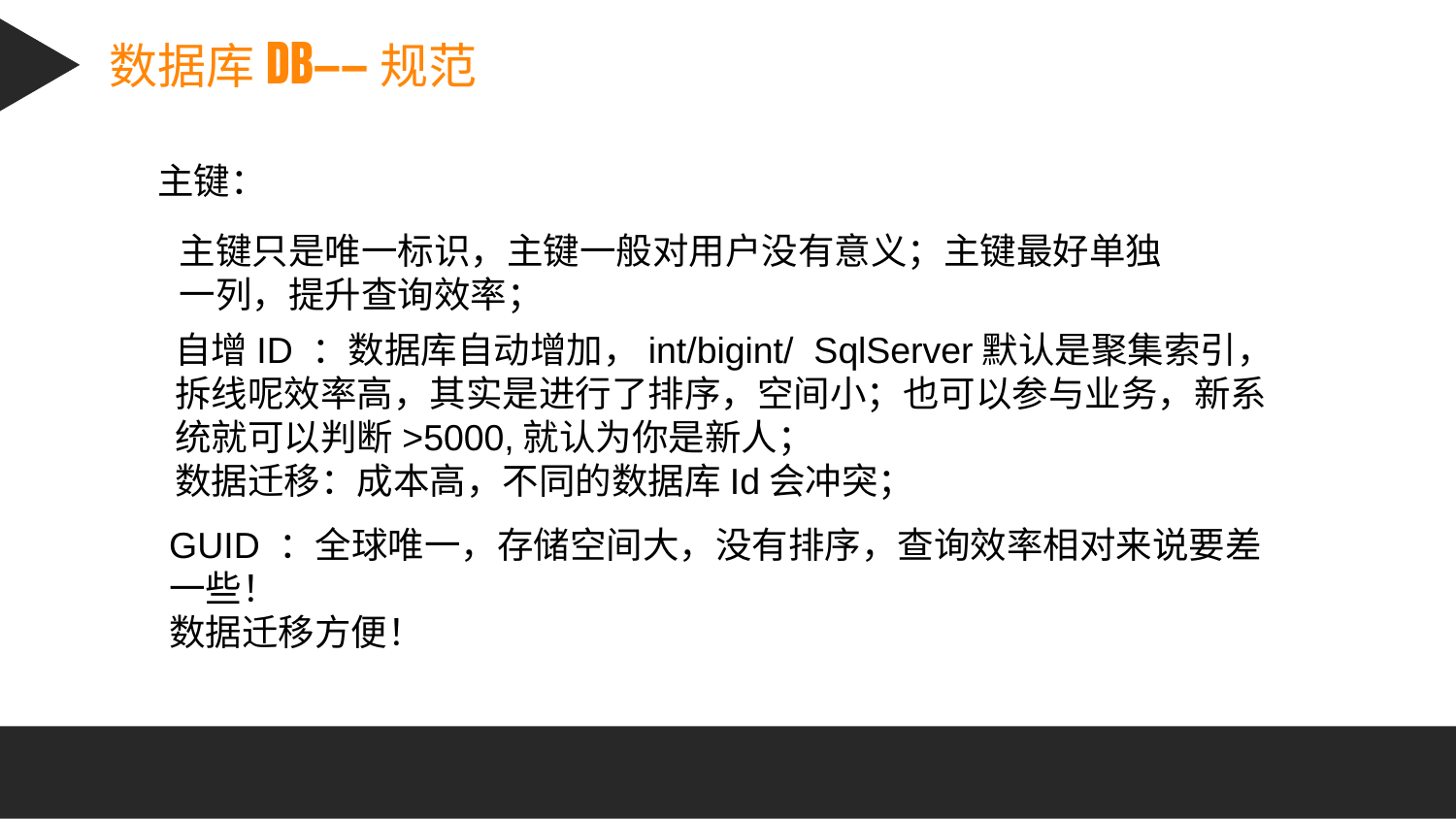

数据库DB——规范
主键：
主键只是唯一标识，主键一般对用户没有意义；主键最好单独一列，提升查询效率；
自增ID ：数据库自动增加，int/bigint/  SqlServer默认是聚集索引，拆线呢效率高，其实是进行了排序，空间小；也可以参与业务，新系统就可以判断>5000,就认为你是新人；
数据迁移：成本高，不同的数据库Id会冲突；
GUID ：全球唯一，存储空间大，没有排序，查询效率相对来说要差一些！
数据迁移方便！